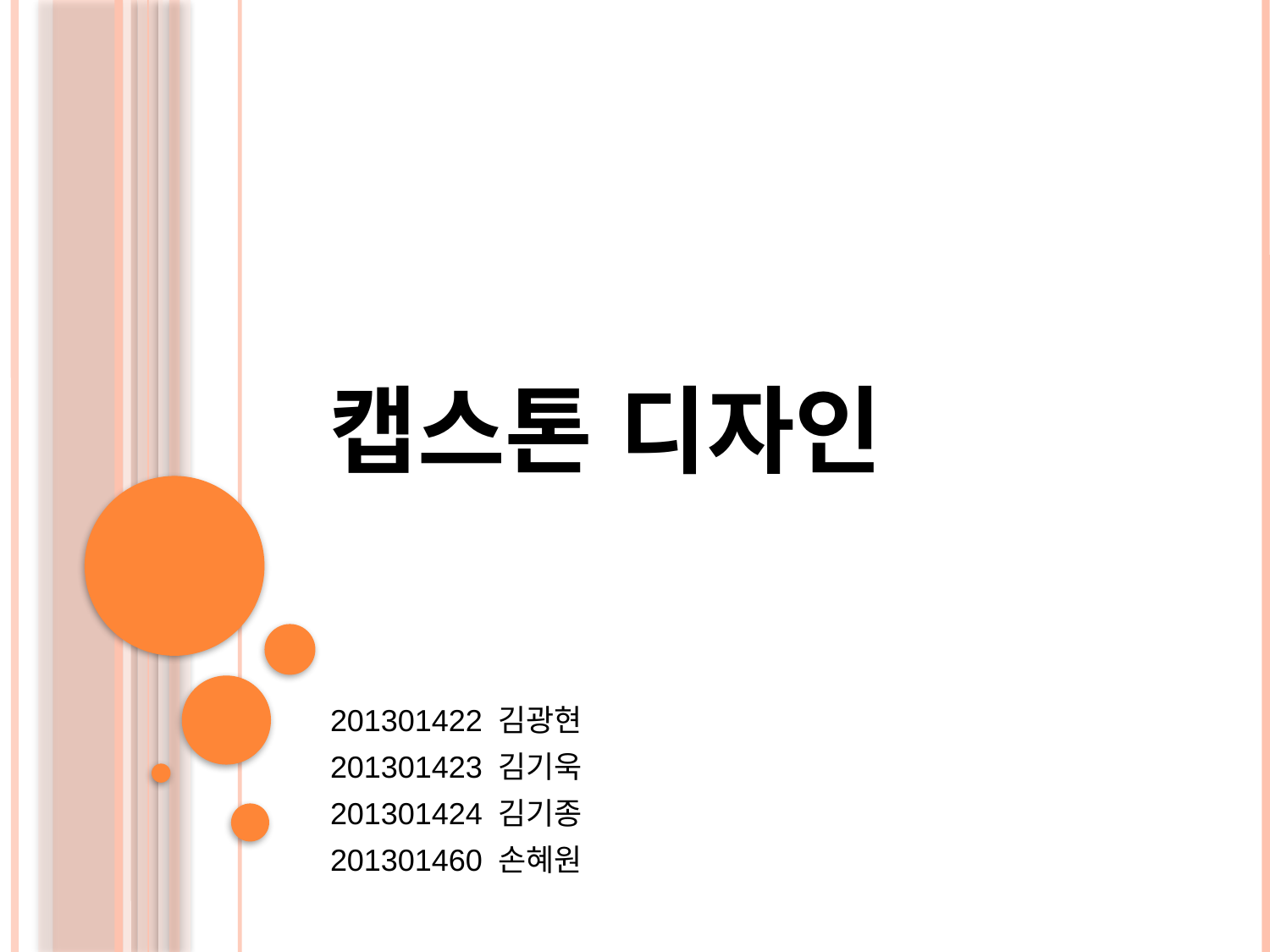

# 캡스톤 디자인
201301422 김광현
201301423 김기욱
201301424 김기종
201301460 손혜원